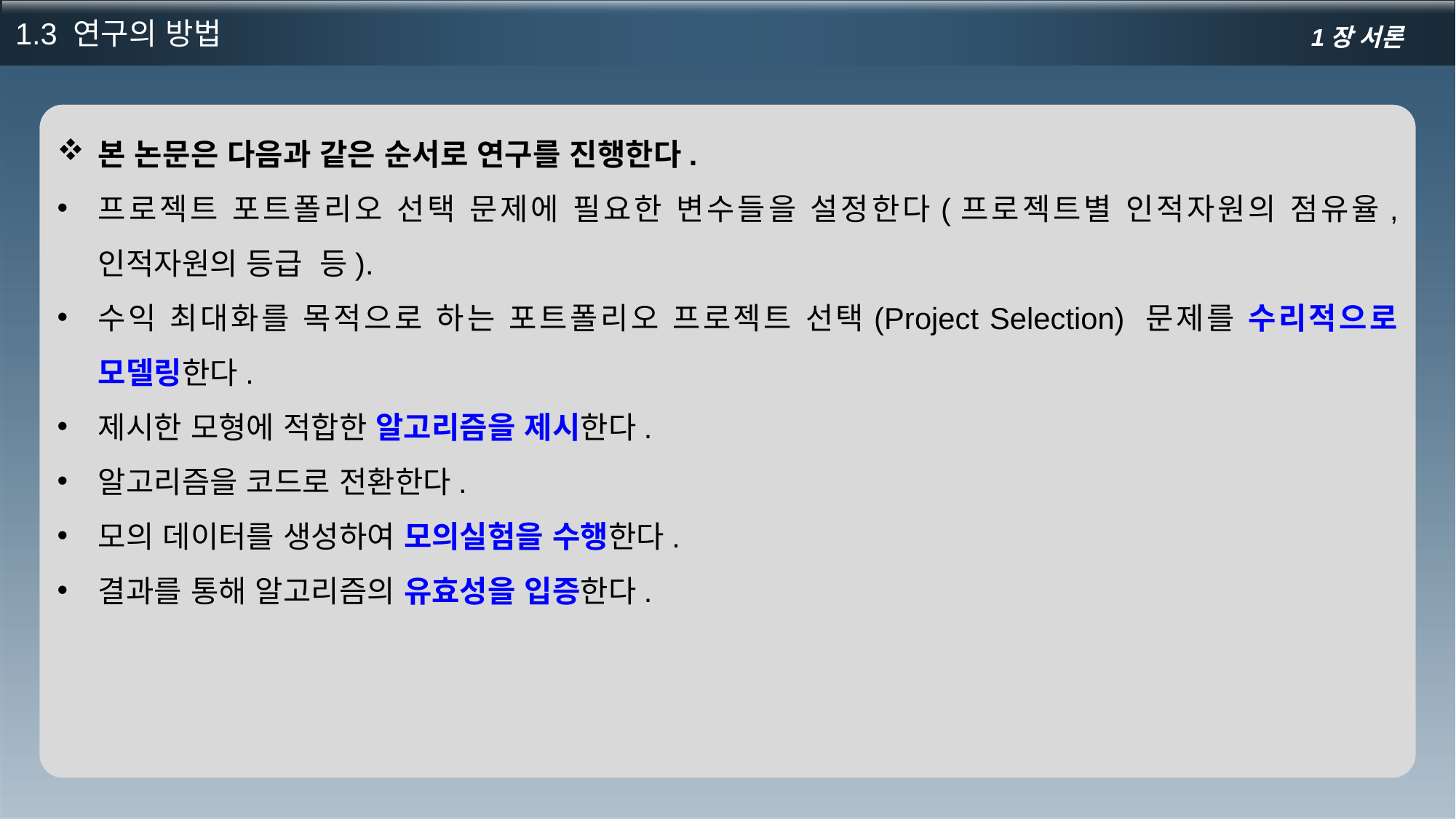

1.3 연구의 방법
1장 서론
본 논문은 다음과 같은 순서로 연구를 진행한다.
프로젝트 포트폴리오 선택 문제에 필요한 변수들을 설정한다(프로젝트별 인적자원의 점유율, 인적자원의 등급  등).
수익 최대화를 목적으로 하는 포트폴리오 프로젝트 선택(Project Selection) 문제를 수리적으로 모델링한다.
제시한 모형에 적합한 알고리즘을 제시한다.
알고리즘을 코드로 전환한다.
모의 데이터를 생성하여 모의실험을 수행한다.
결과를 통해 알고리즘의 유효성을 입증한다.